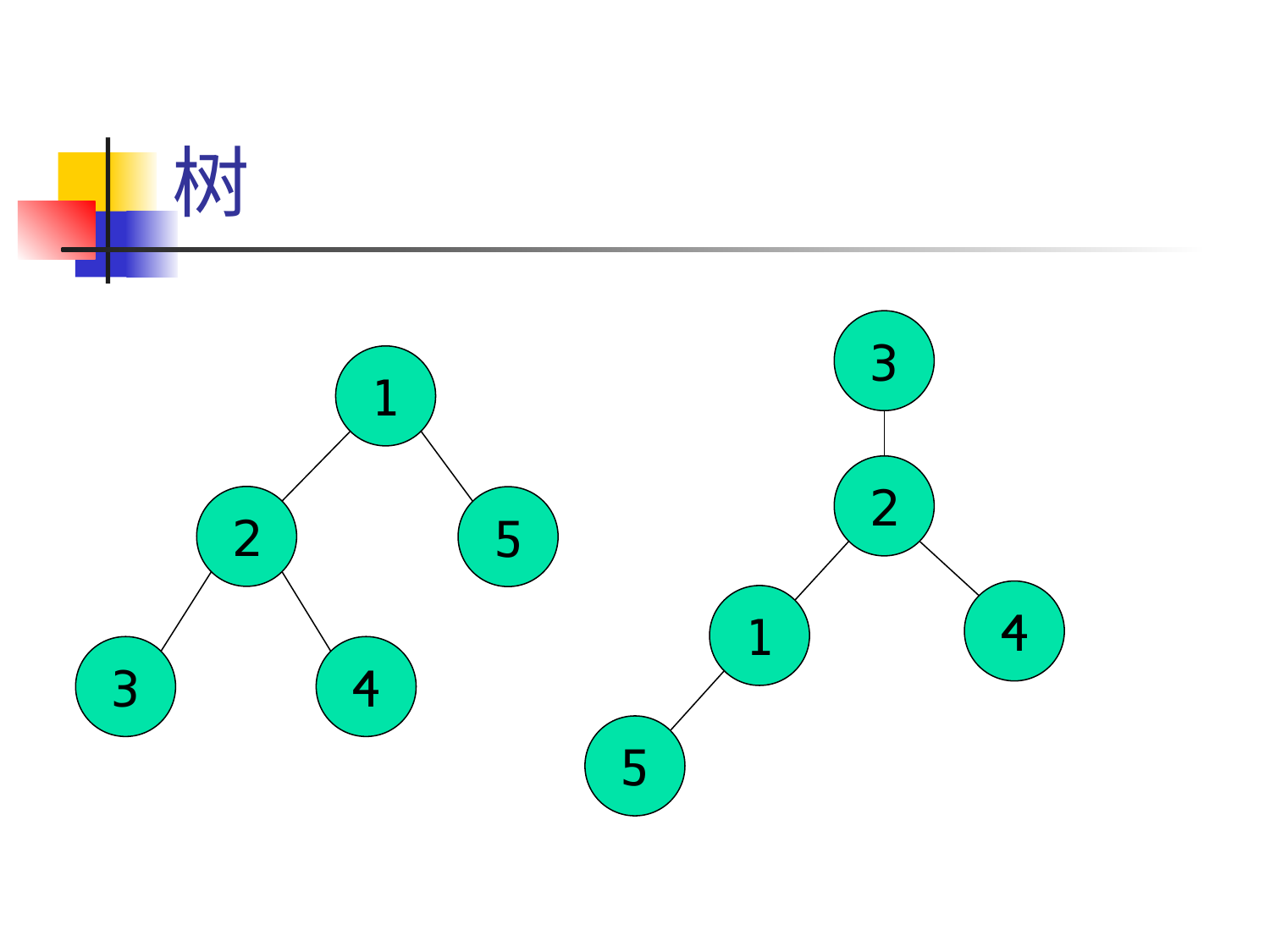

# 树
3
2
4
1
5
1
2
5
3
4